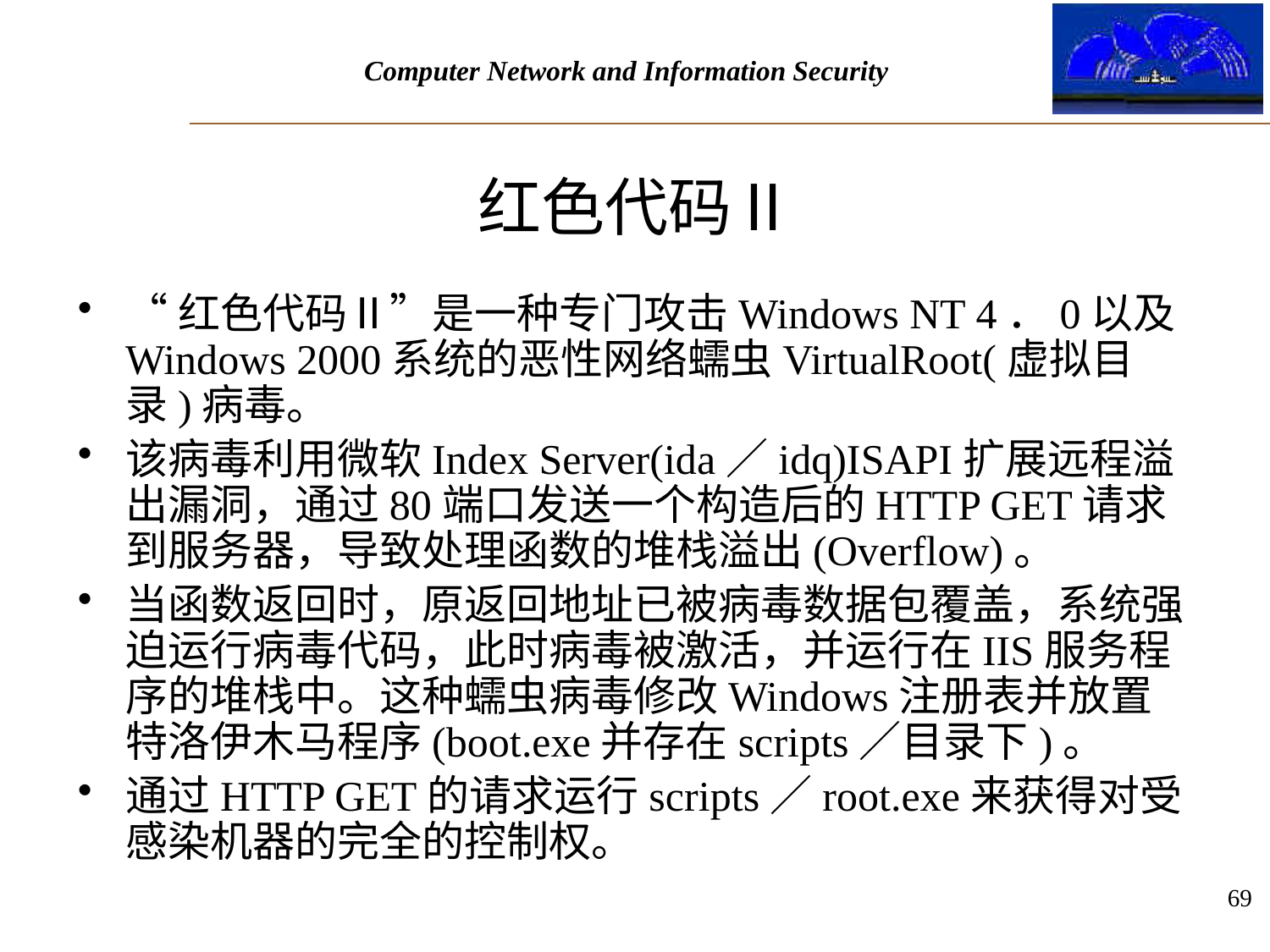

# 红色代码Ⅱ
“红色代码Ⅱ”是一种专门攻击Windows NT 4．0以及Windows 2000系统的恶性网络蠕虫VirtualRoot(虚拟目录)病毒。
该病毒利用微软Index Server(ida／idq)ISAPI扩展远程溢出漏洞，通过80端口发送一个构造后的HTTP GET请求到服务器，导致处理函数的堆栈溢出(Overflow)。
当函数返回时，原返回地址已被病毒数据包覆盖，系统强迫运行病毒代码，此时病毒被激活，并运行在IIS服务程序的堆栈中。这种蠕虫病毒修改Windows注册表并放置特洛伊木马程序(boot.exe并存在scripts／目录下)。
通过HTTP GET的请求运行scripts／root.exe来获得对受感染机器的完全的控制权。
69